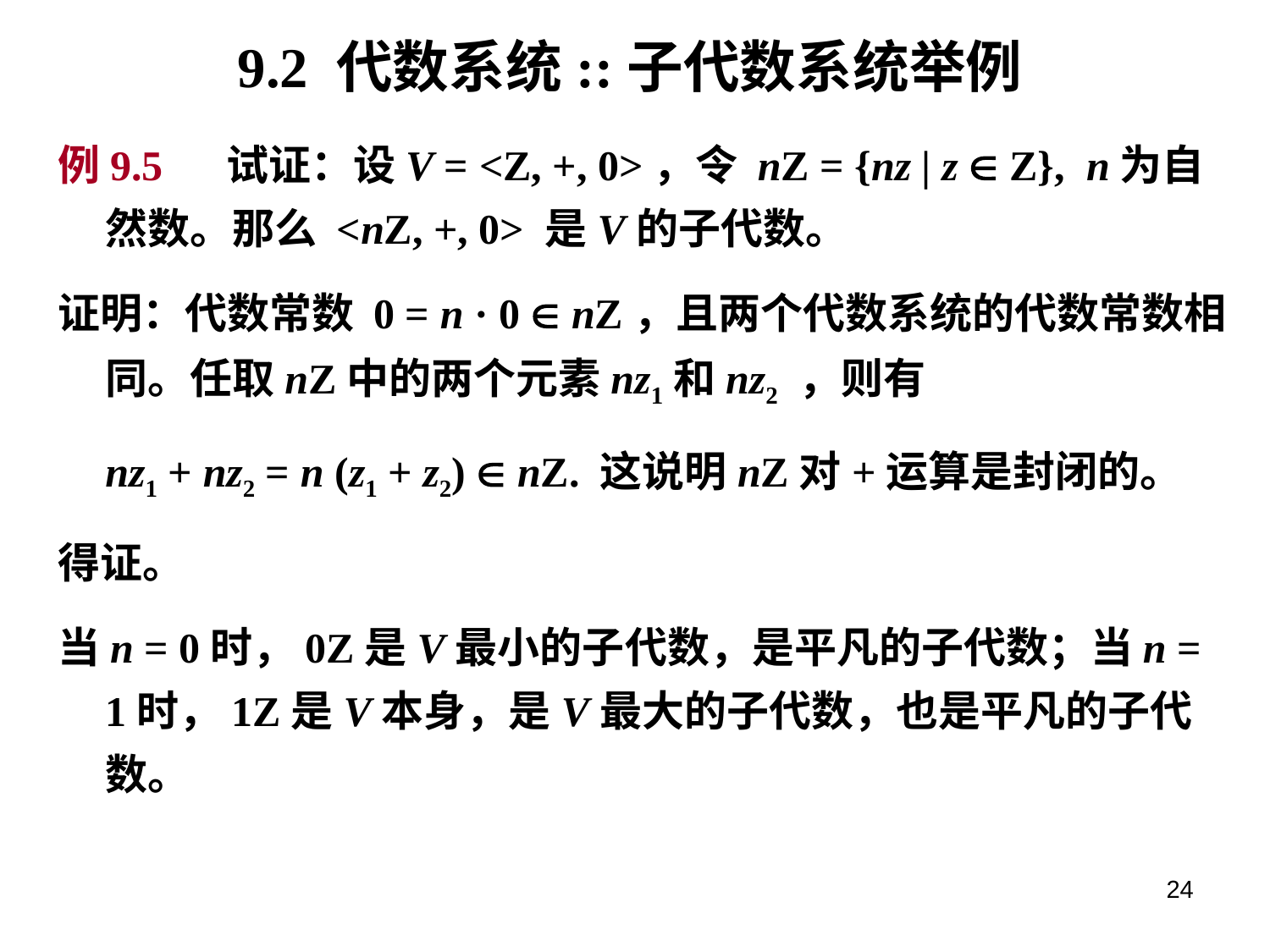

# 9.2 代数系统::子代数系统举例
例9.5     试证：设V = <Z, +, 0>，令 nZ = {nz | z ∈ Z},  n为自然数。那么 <nZ, +, 0> 是V的子代数。
证明：代数常数 0 = n · 0 ∈ nZ，且两个代数系统的代数常数相同。任取nZ中的两个元素nz1和nz2 ，则有
	nz1 + nz2 = n (z1 + z2) ∈ nZ. 这说明nZ对+运算是封闭的。
得证。
当n = 0时，0Z是V最小的子代数，是平凡的子代数；当n = 1时，1Z是V本身，是V最大的子代数，也是平凡的子代数。
24